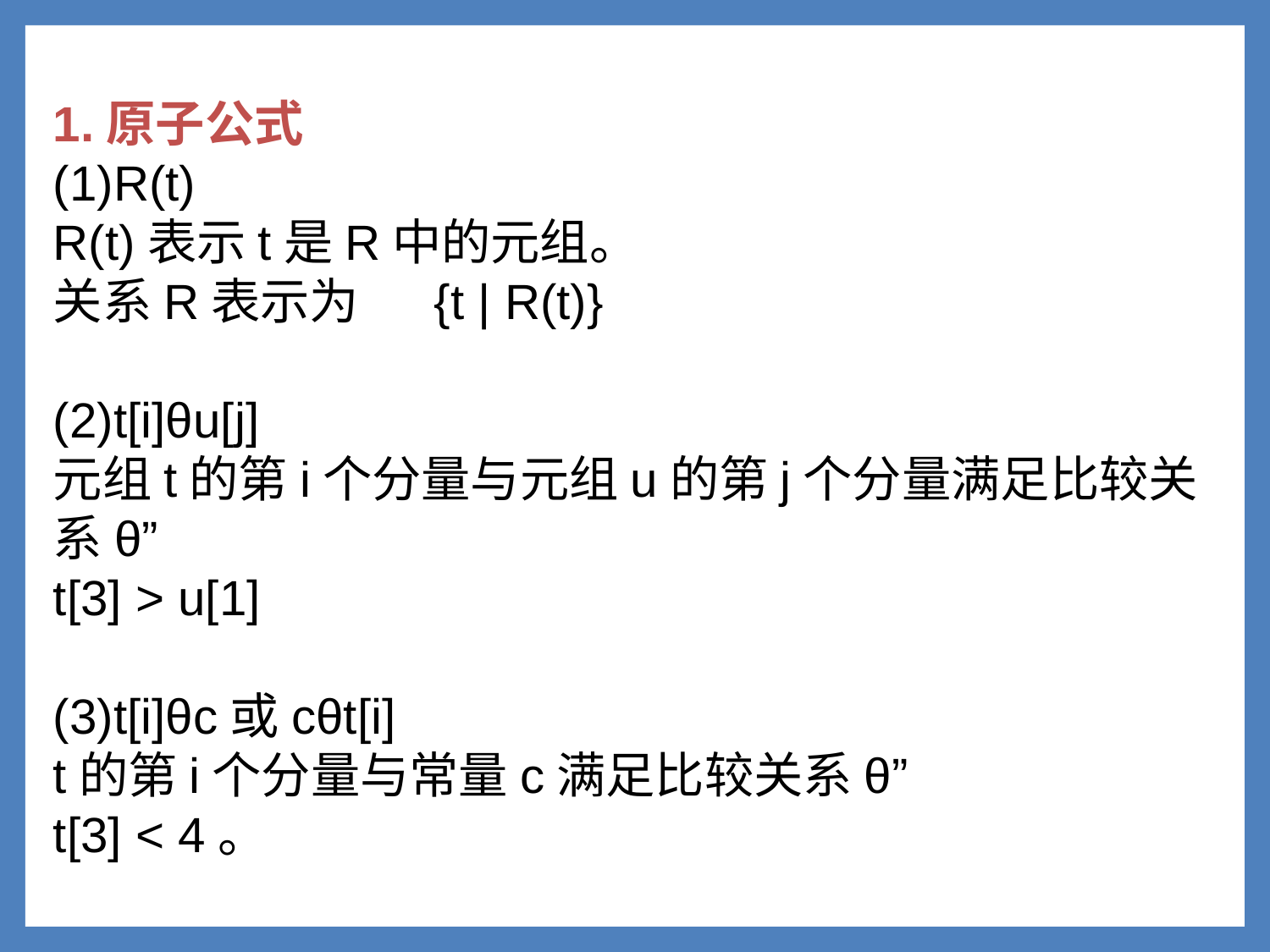

1.原子公式
(1)R(t)
R(t)表示t是R中的元组。
关系R表示为	{t | R(t)}

(2)t[i]θu[j]
元组t的第i个分量与元组u的第j个分量满足比较关系θ”
t[3] > u[1]

(3)t[i]θc或cθt[i]
t的第i个分量与常量c满足比较关系θ”
t[3] < 4。

1